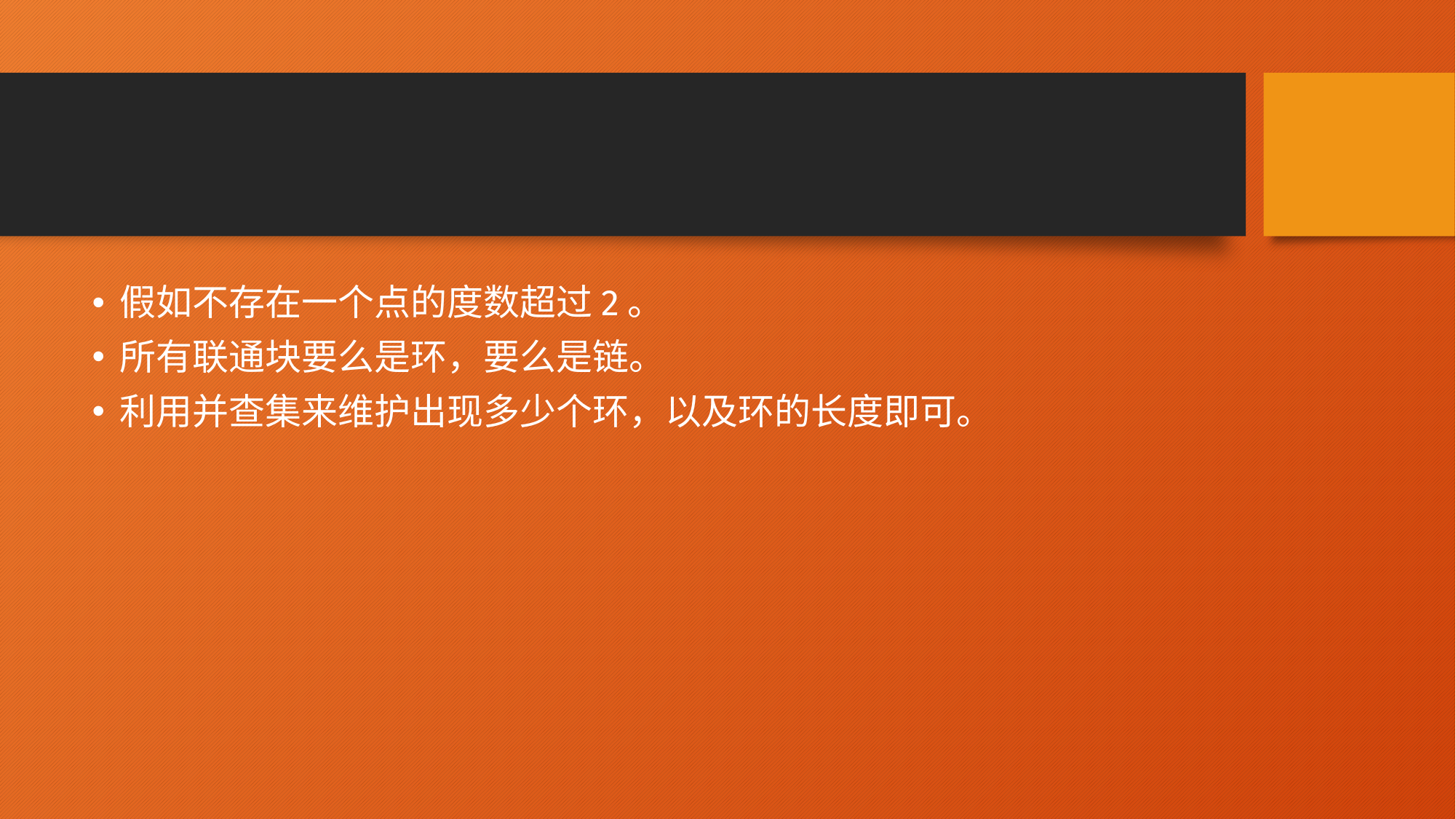

#
假如不存在一个点的度数超过2。
所有联通块要么是环，要么是链。
利用并查集来维护出现多少个环，以及环的长度即可。